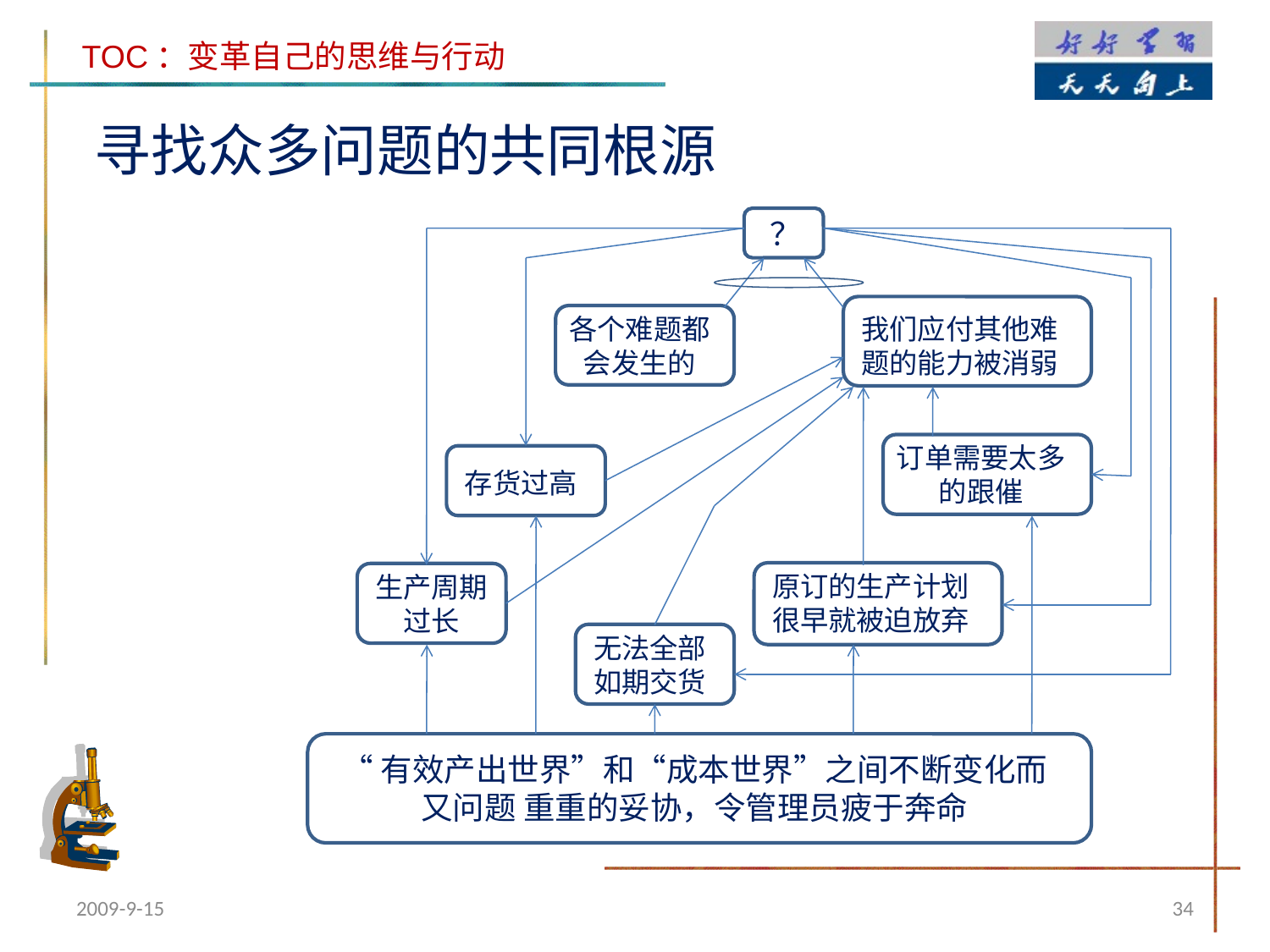

寻找众多问题的共同根源

？

我们应付其他难题的能力被消弱

各个难题都会发生的

订单需要太多的跟催

存货过高

原订的生产计划很早就被迫放弃

生产周期过长

无法全部如期交货

“有效产出世界”和“成本世界”之间不断变化而又问题 重重的妥协，令管理员疲于奔命
2009-9-15
34